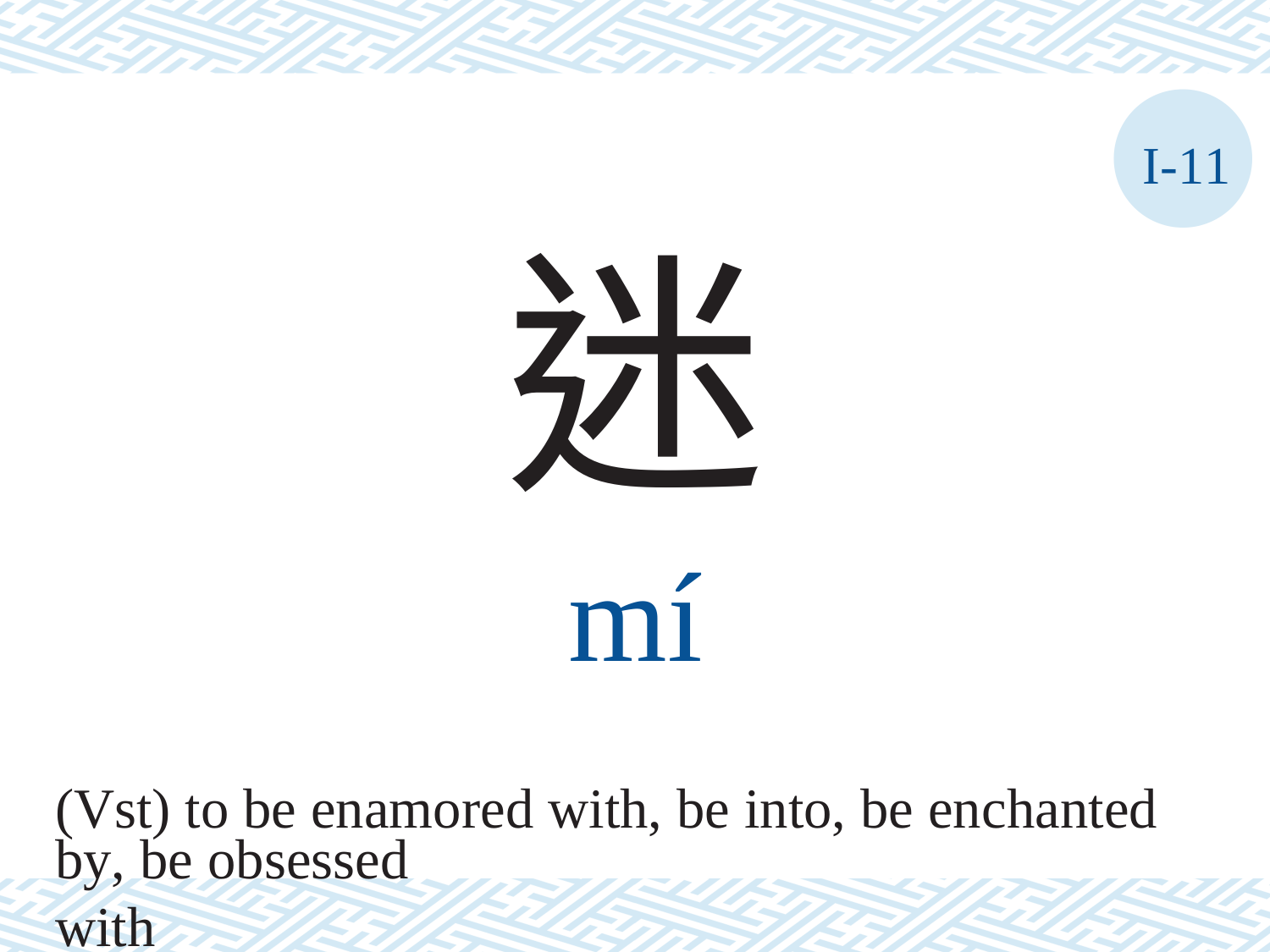

I-11
迷
mí
(Vst) to be enamored with, be into, be enchanted
by, be obsessed with